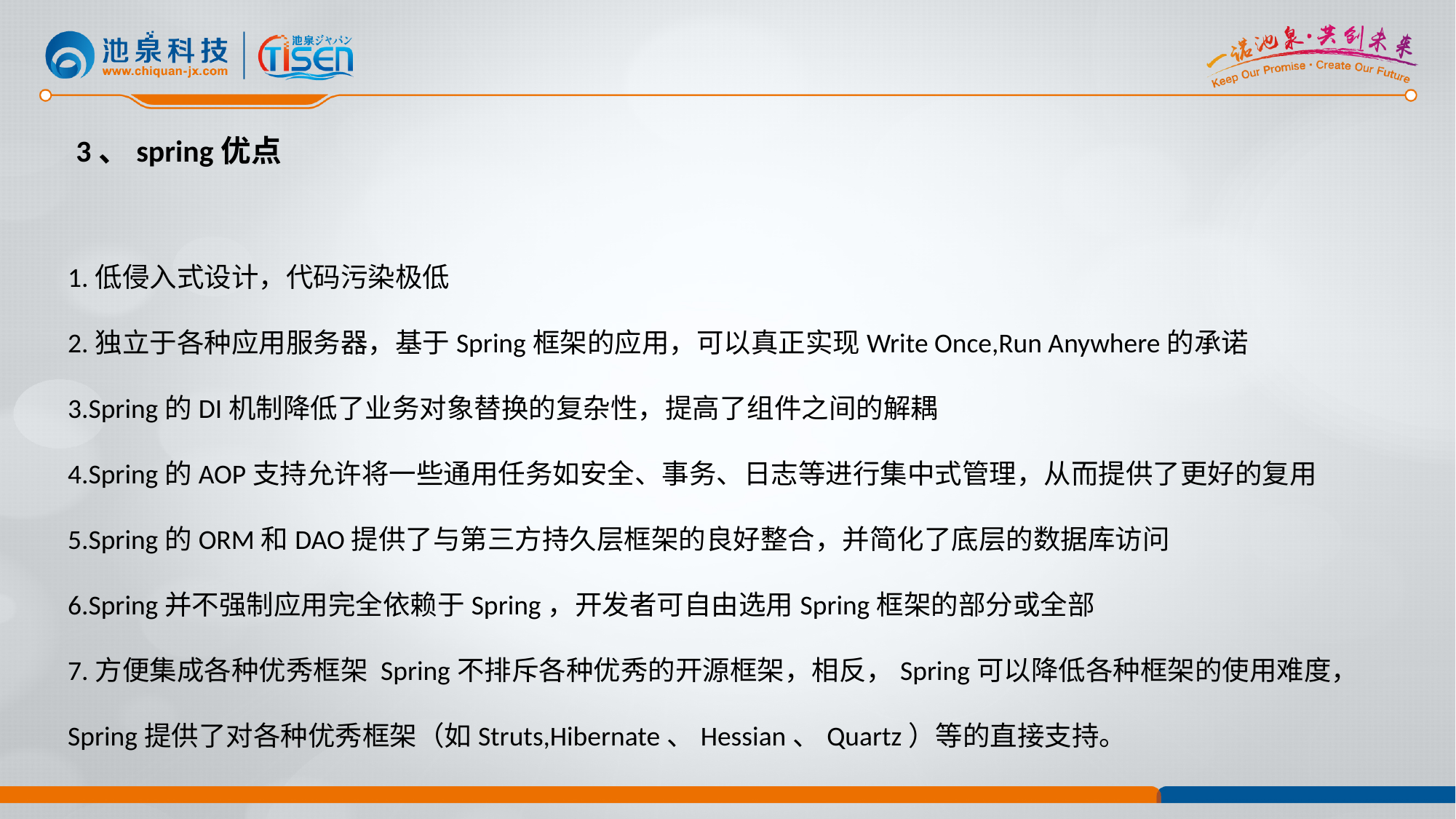

3、spring优点
1.低侵入式设计，代码污染极低
2.独立于各种应用服务器，基于Spring框架的应用，可以真正实现Write Once,Run Anywhere的承诺
3.Spring的DI机制降低了业务对象替换的复杂性，提高了组件之间的解耦
4.Spring的AOP支持允许将一些通用任务如安全、事务、日志等进行集中式管理，从而提供了更好的复用
5.Spring的ORM和DAO提供了与第三方持久层框架的良好整合，并简化了底层的数据库访问
6.Spring并不强制应用完全依赖于Spring，开发者可自由选用Spring框架的部分或全部
7.方便集成各种优秀框架 Spring不排斥各种优秀的开源框架，相反，Spring可以降低各种框架的使用难度，
Spring提供了对各种优秀框架（如Struts,Hibernate、Hessian、Quartz）等的直接支持。